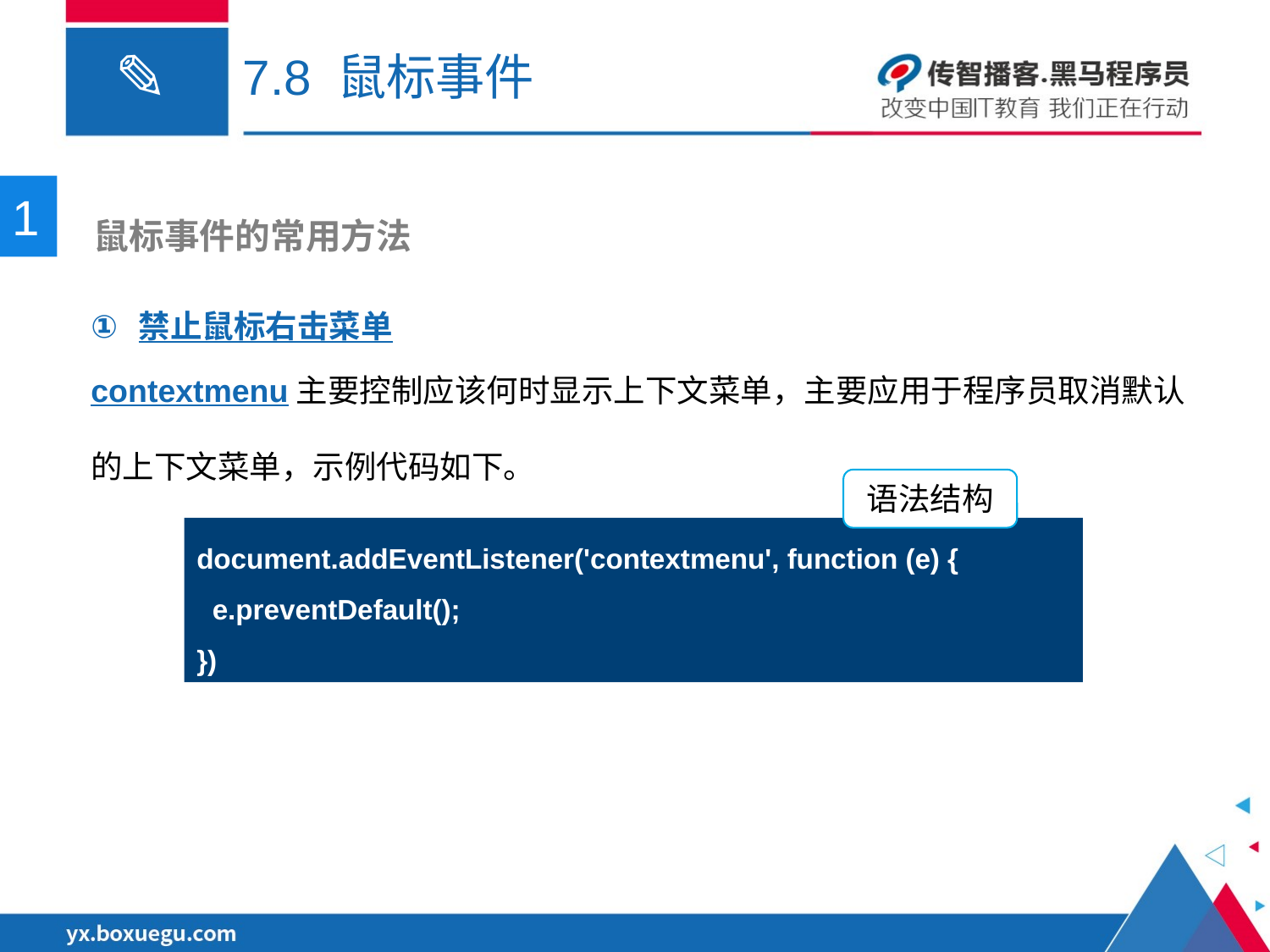

# 7.8 鼠标事件

1
  鼠标事件的常用方法
禁止鼠标右击菜单
contextmenu主要控制应该何时显示上下文菜单，主要应用于程序员取消默认的上下文菜单，示例代码如下。
语法结构
document.addEventListener('contextmenu', function (e) {
  e.preventDefault();
})